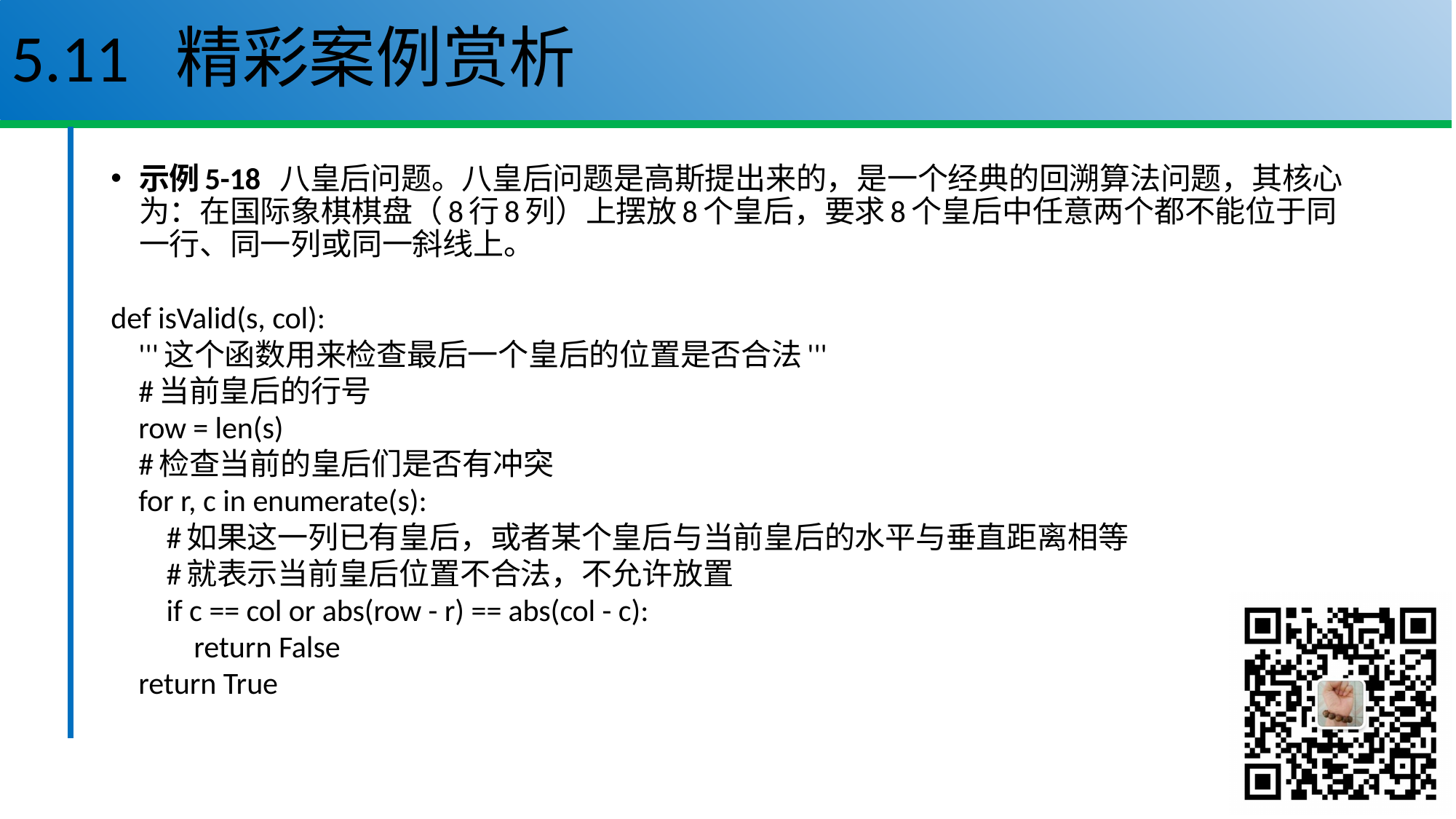

# 5.11  精彩案例赏析
示例5-18  八皇后问题。八皇后问题是高斯提出来的，是一个经典的回溯算法问题，其核心为：在国际象棋棋盘（8行8列）上摆放8个皇后，要求8个皇后中任意两个都不能位于同一行、同一列或同一斜线上。

def isValid(s, col):
    '''这个函数用来检查最后一个皇后的位置是否合法'''
    #当前皇后的行号
    row = len(s)
    #检查当前的皇后们是否有冲突
    for r, c in enumerate(s):
        #如果这一列已有皇后，或者某个皇后与当前皇后的水平与垂直距离相等
        #就表示当前皇后位置不合法，不允许放置
        if c == col or abs(row - r) == abs(col - c):
            return False
    return True
112